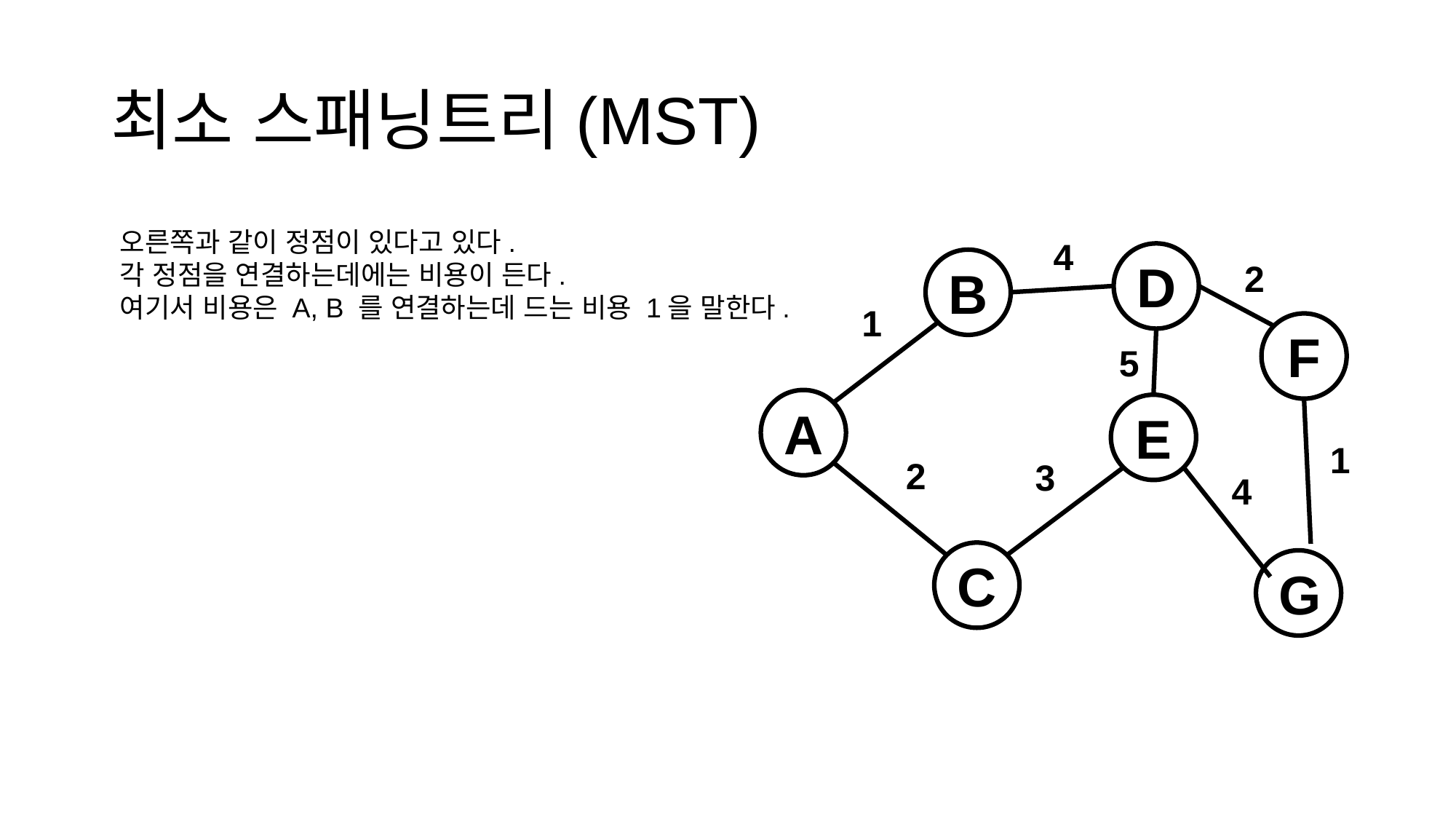

# 최소 스패닝트리(MST)
오른쪽과 같이 정점이 있다고 있다.
각 정점을 연결하는데에는 비용이 든다.
여기서 비용은 A, B 를 연결하는데 드는 비용 1을 말한다.

4
D
B
F
A
E
C
G
2
1
5
1
2
3
4